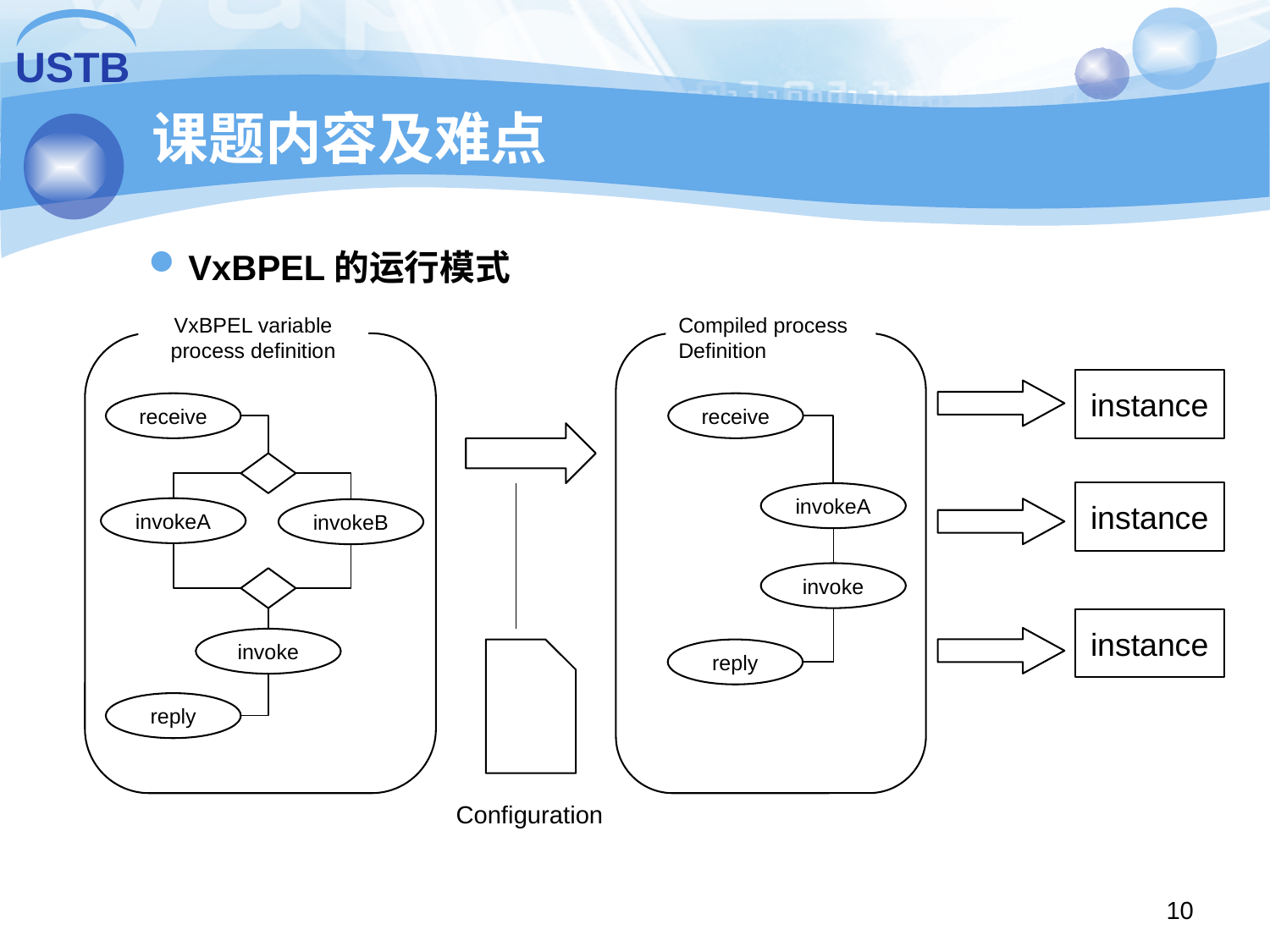

USTB
# 课题内容及难点

VxBPEL的运行模式
VxBPEL variable
process definition

receive

invokeA
invokeB

invoke
reply
Compiled process
Definition

receive
invokeA
invoke
reply
instance

instance

instance

Configuration
10